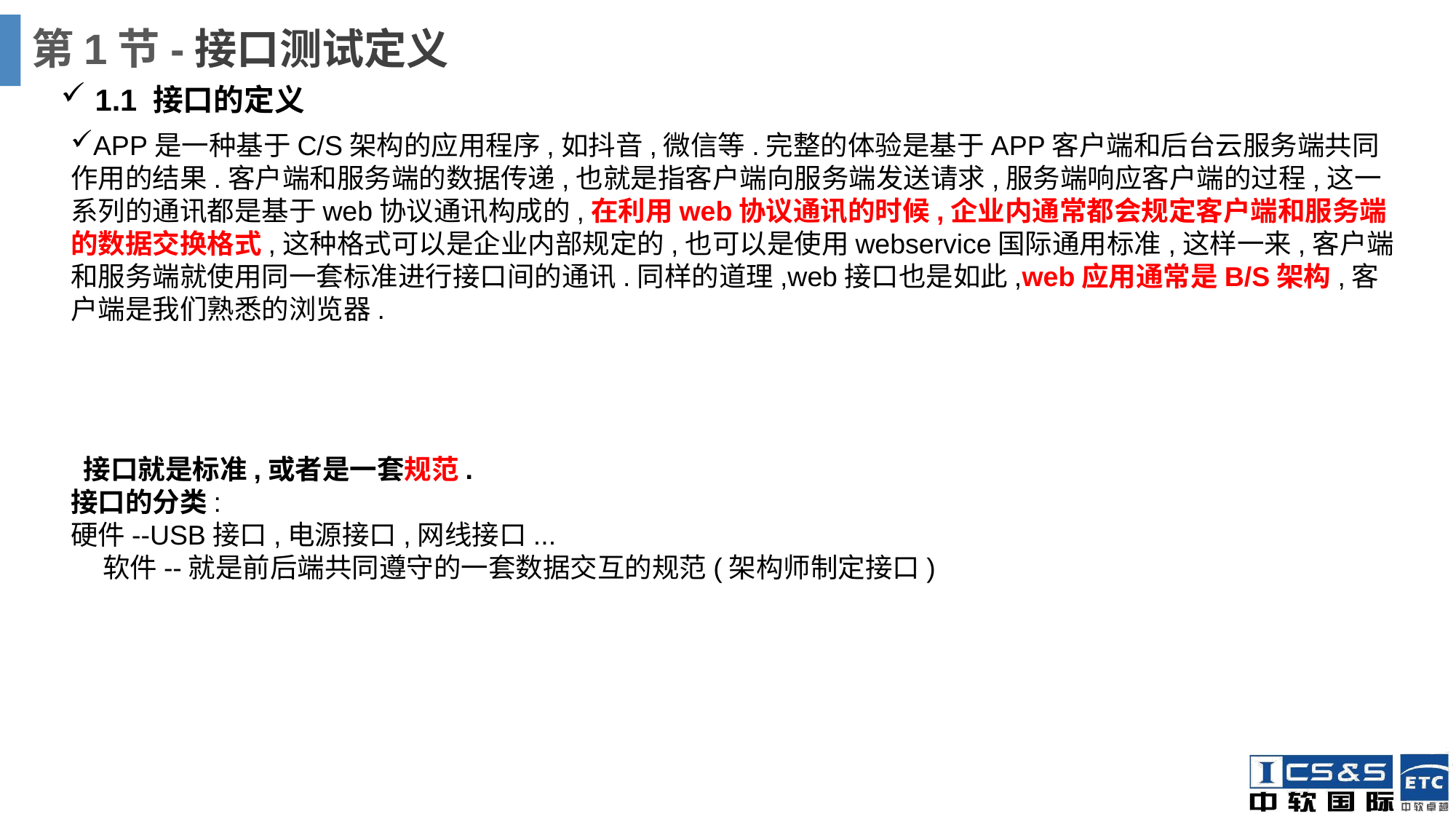

# 第1节-接口测试定义
1.1 接口的定义
APP是一种基于C/S架构的应用程序,如抖音,微信等.完整的体验是基于APP客户端和后台云服务端共同作用的结果.客户端和服务端的数据传递,也就是指客户端向服务端发送请求,服务端响应客户端的过程,这一系列的通讯都是基于web协议通讯构成的,在利用web协议通讯的时候,企业内通常都会规定客户端和服务端的数据交换格式,这种格式可以是企业内部规定的,也可以是使用webservice国际通用标准,这样一来,客户端和服务端就使用同一套标准进行接口间的通讯.同样的道理,web接口也是如此,web应用通常是B/S架构,客户端是我们熟悉的浏览器.
 接口就是标准,或者是一套规范.接口的分类:硬件--USB接口,电源接口,网线接口...软件--就是前后端共同遵守的一套数据交互的规范(架构师制定接口)